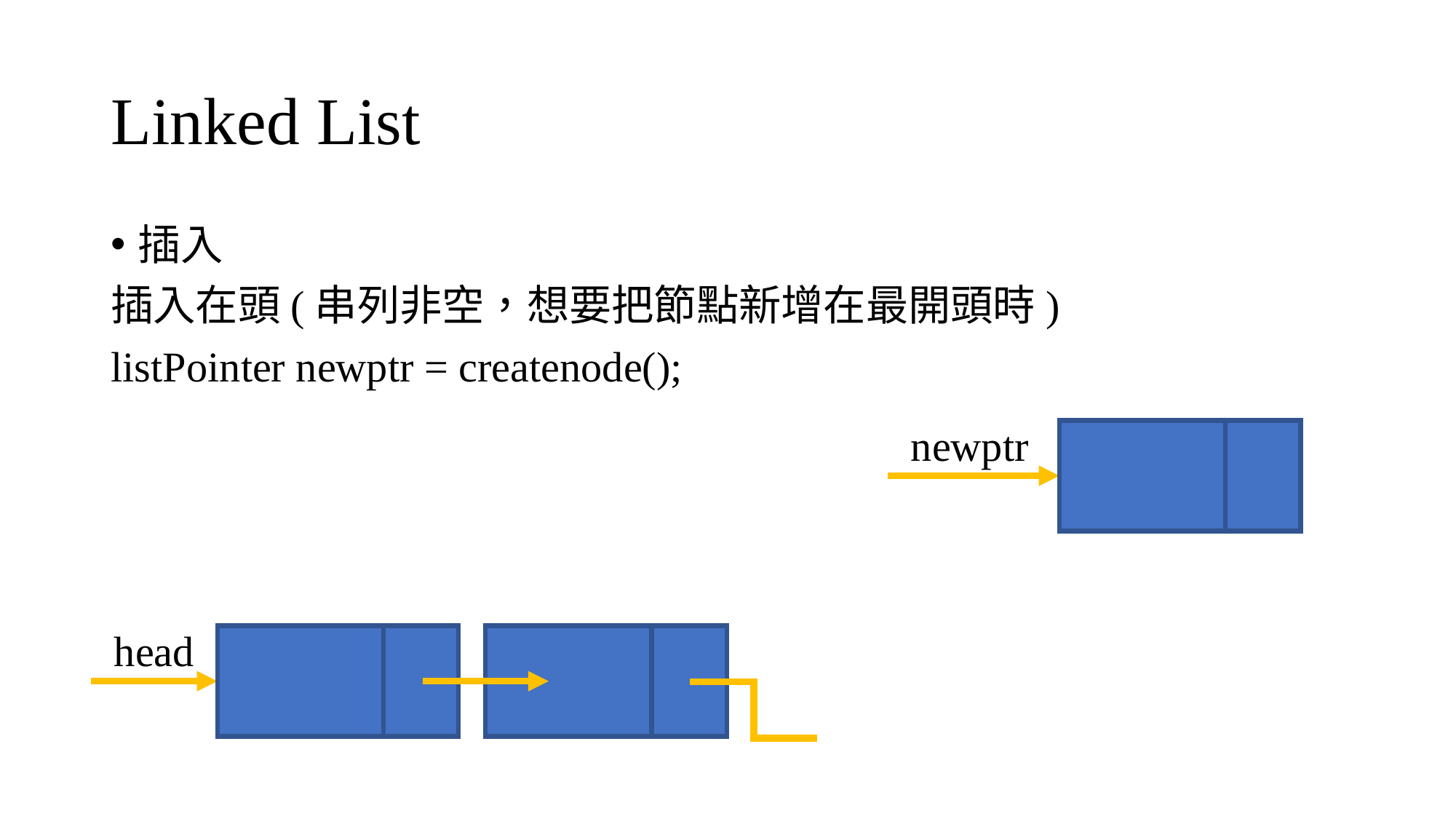

# Linked List
插入
插入在頭(串列非空，想要把節點新增在最開頭時)
listPointer newptr = createnode();
newptr

head